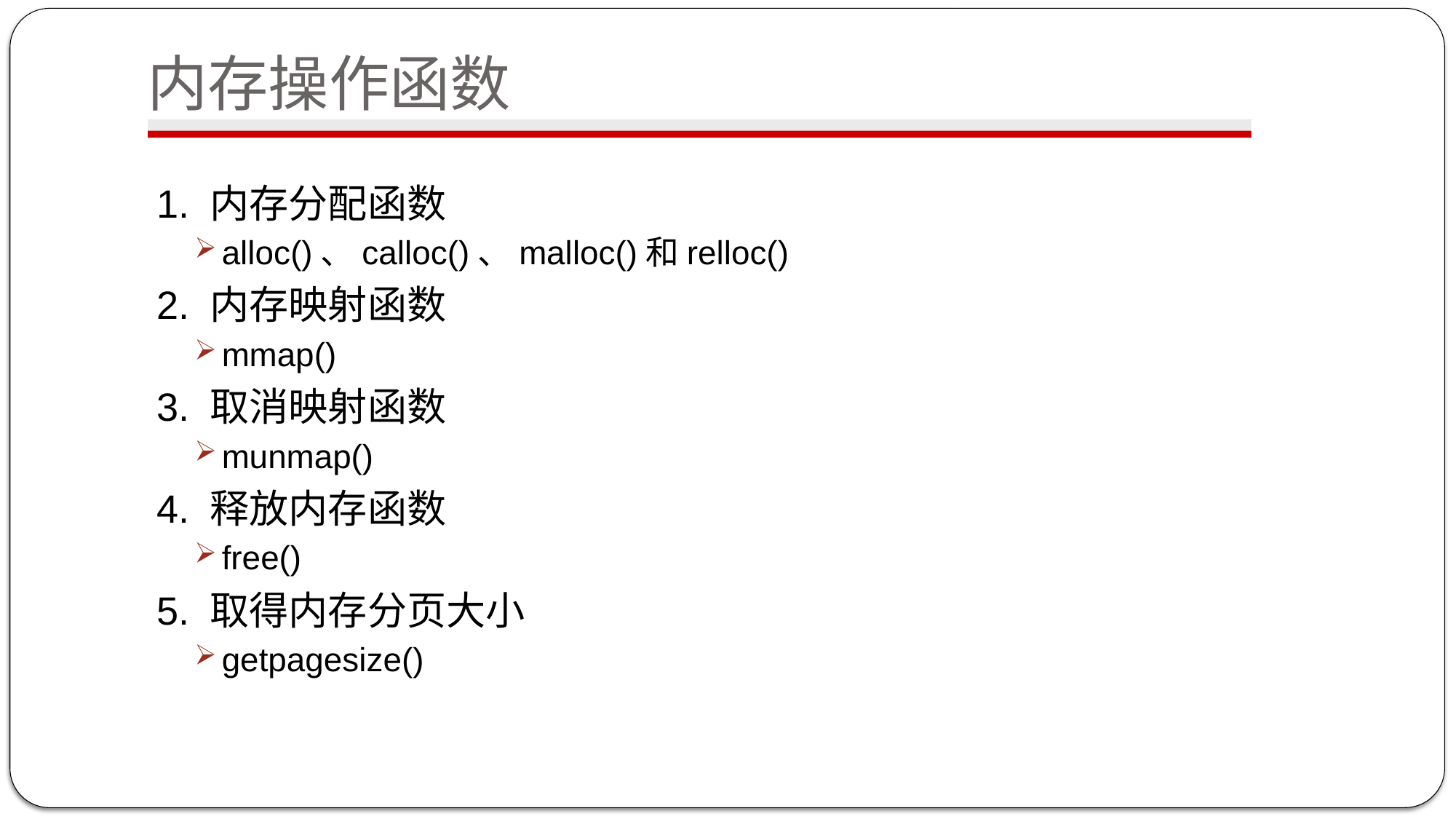

# 内存操作函数
1. 内存分配函数
alloc()、calloc()、malloc()和relloc()
2. 内存映射函数
mmap()
3. 取消映射函数
munmap()
4. 释放内存函数
free()
5. 取得内存分页大小
getpagesize()